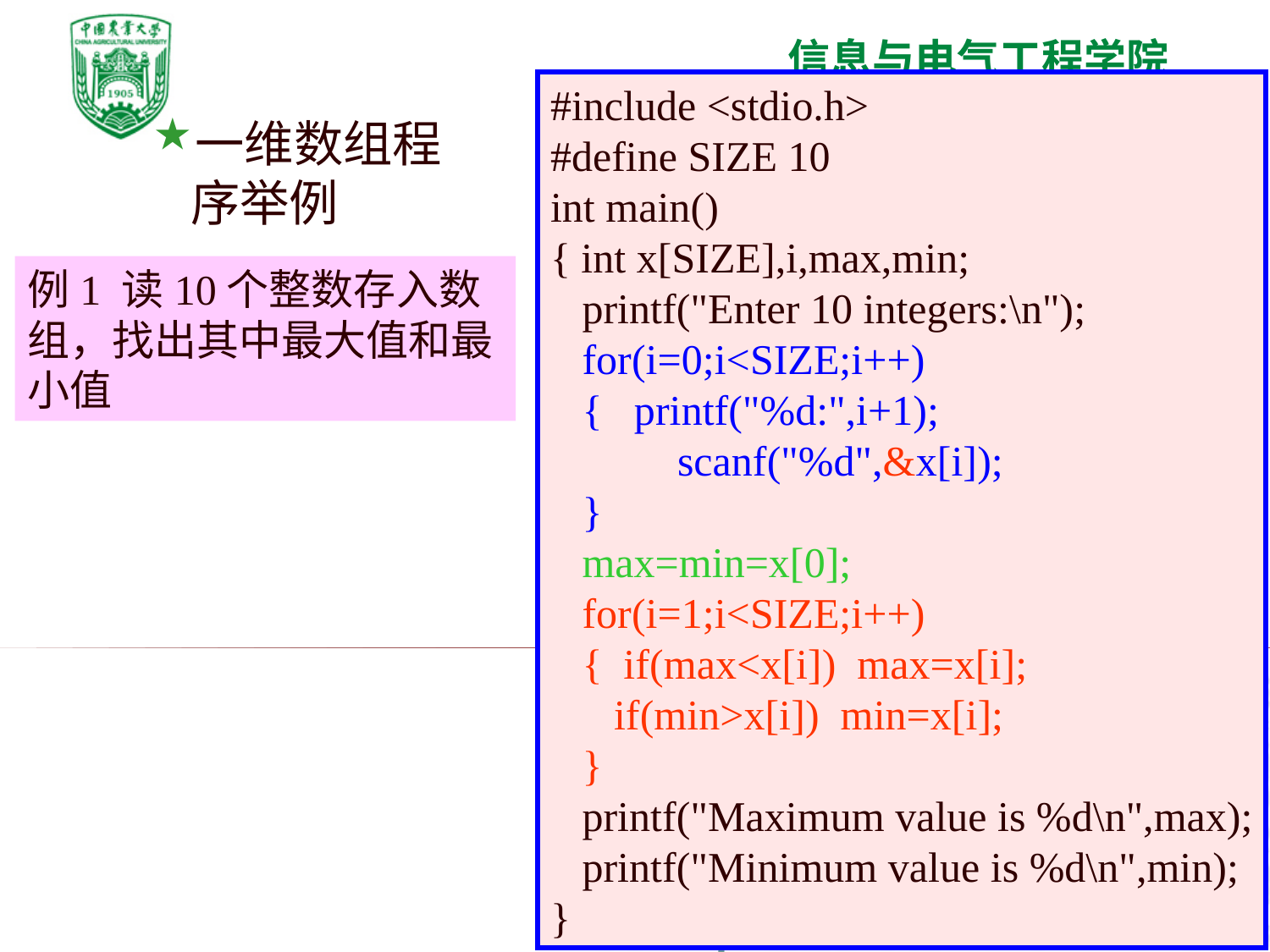

#include <stdio.h>
#define SIZE 10
int main()
{ int x[SIZE],i,max,min;
   printf("Enter 10 integers:\n");
   for(i=0;i<SIZE;i++)
   {   printf("%d:",i+1);
	scanf("%d",&x[i]);
   }
   max=min=x[0];
   for(i=1;i<SIZE;i++)
   {  if(max<x[i])  max=x[i];
      if(min>x[i])  min=x[i];
   }
   printf("Maximum value is %d\n",max);
   printf("Minimum value is %d\n",min);
}
一维数组程序举例
例1 读10个整数存入数组，找出其中最大值和最小值